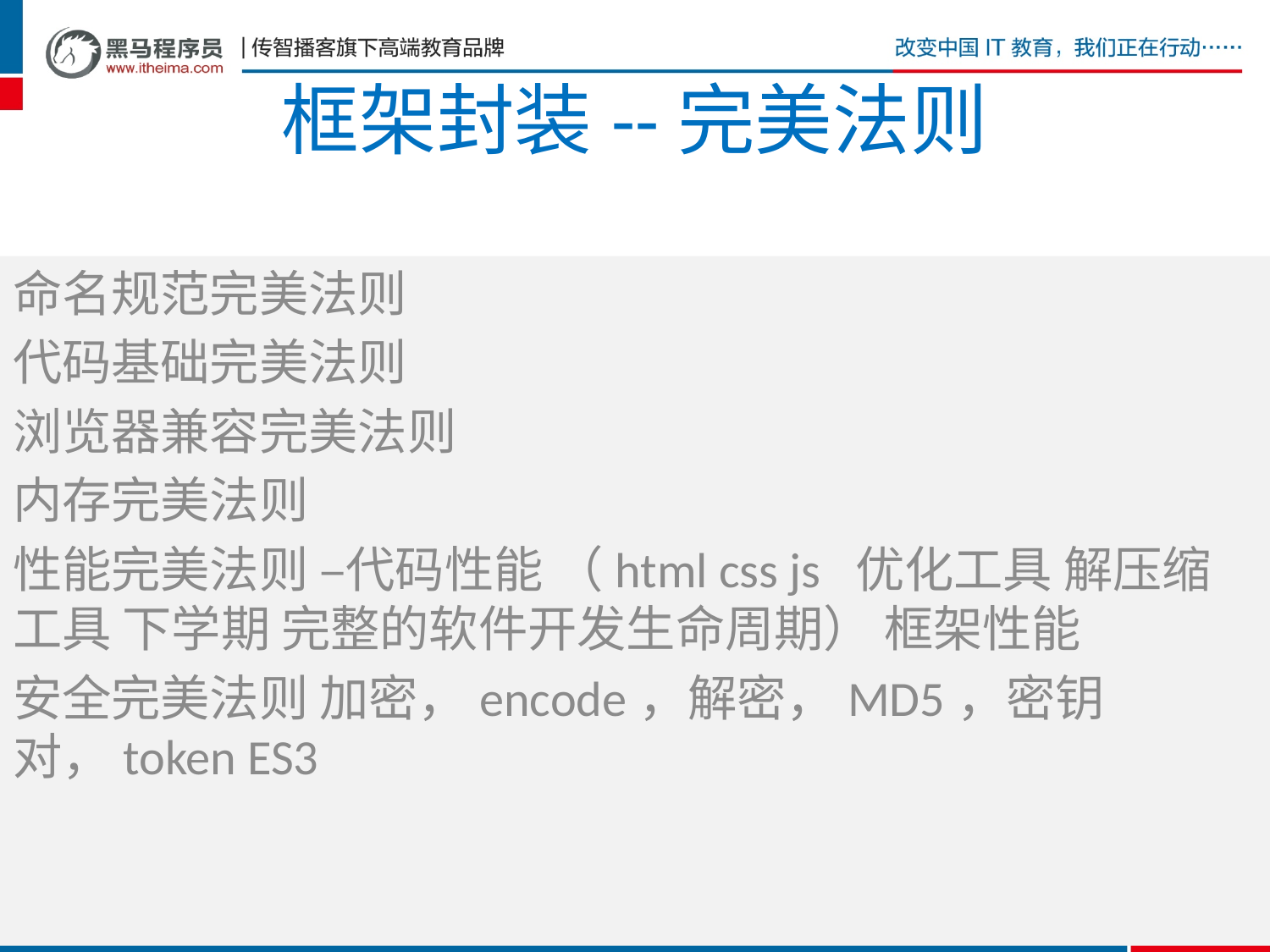

# 框架封装--完美法则
命名规范完美法则
代码基础完美法则
浏览器兼容完美法则
内存完美法则
性能完美法则 –代码性能 （html css js  优化工具 解压缩工具 下学期 完整的软件开发生命周期） 框架性能
安全完美法则 加密，encode，解密，MD5，密钥对，token ES3